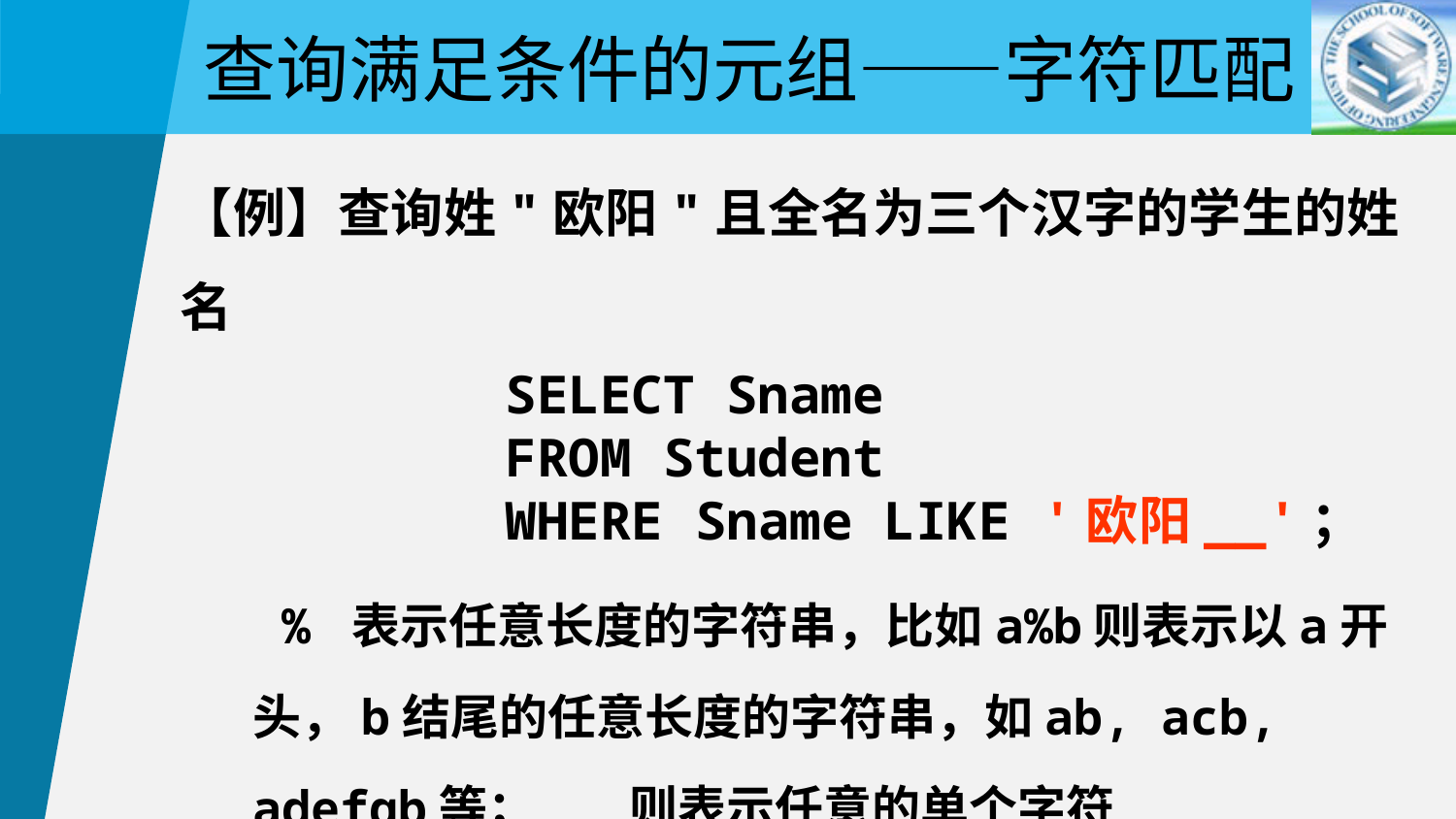

查询满足条件的元组——字符匹配
【例】查询姓"欧阳"且全名为三个汉字的学生的姓名
        SELECT Sname
        FROM Student
        WHERE Sname LIKE '欧阳__'；
 % 表示任意长度的字符串，比如a%b则表示以a开头，b结尾的任意长度的字符串，如ab, acb, adefgb等； _ 则表示任意的单个字符